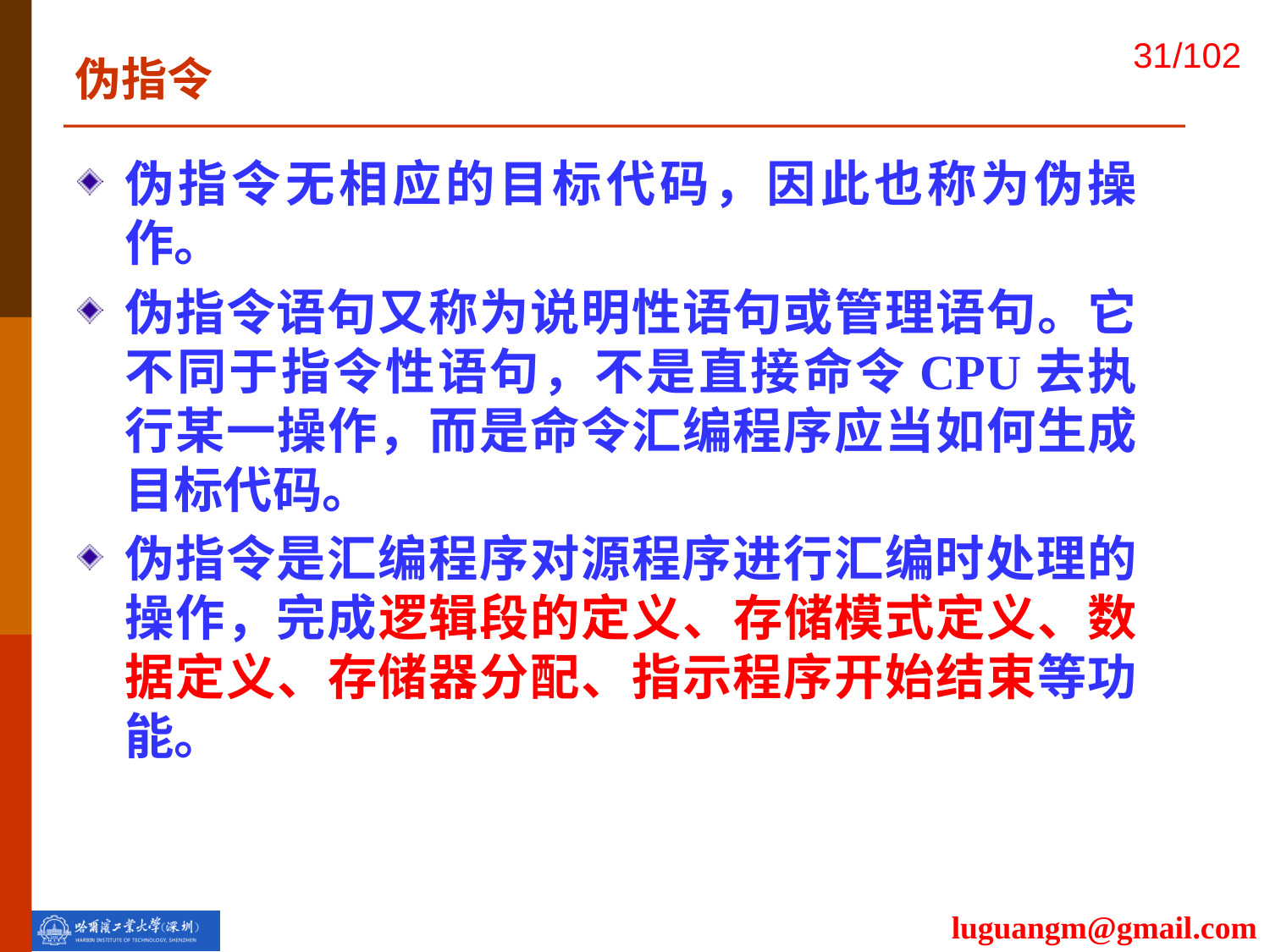

伪指令
伪指令无相应的目标代码，因此也称为伪操作。
伪指令语句又称为说明性语句或管理语句。它不同于指令性语句，不是直接命令CPU去执行某一操作，而是命令汇编程序应当如何生成目标代码。
伪指令是汇编程序对源程序进行汇编时处理的操作，完成逻辑段的定义、存储模式定义、数据定义、存储器分配、指示程序开始结束等功能。